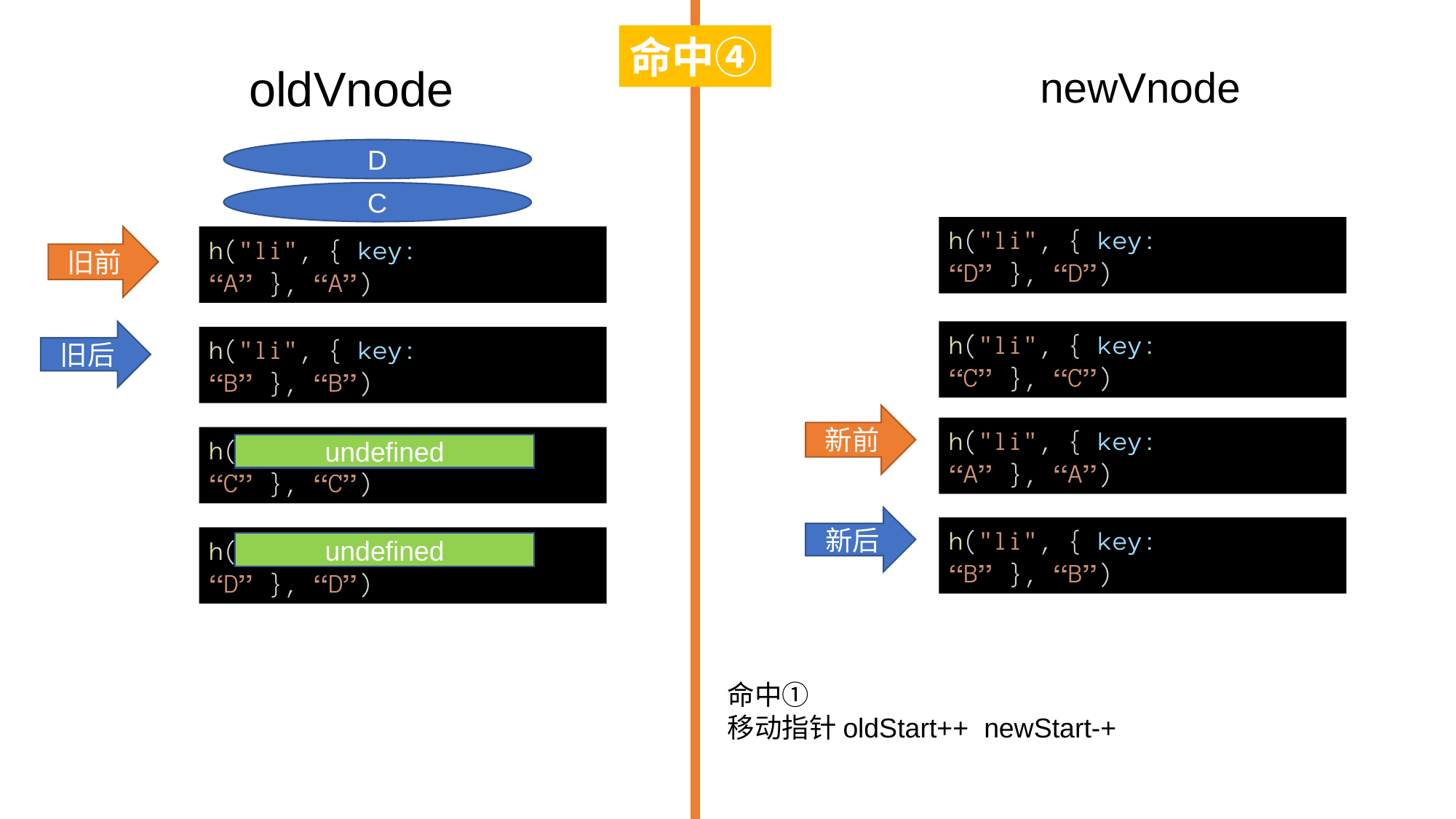

命中④
oldVnode
newVnode
D
C
h("li", { key: “D” }, “D”)
旧前
h("li", { key: “A” }, “A”)
h("li", { key: “C” }, “C”)
旧后
h("li", { key: “B” }, “B”)
新前
h("li", { key: “A” }, “A”)
h("li", { key: “C” }, “C”)
undefined
新后
h("li", { key: “B” }, “B”)
h("li", { key: “D” }, “D”)
undefined
命中①
移动指针oldStart++  newStart-+